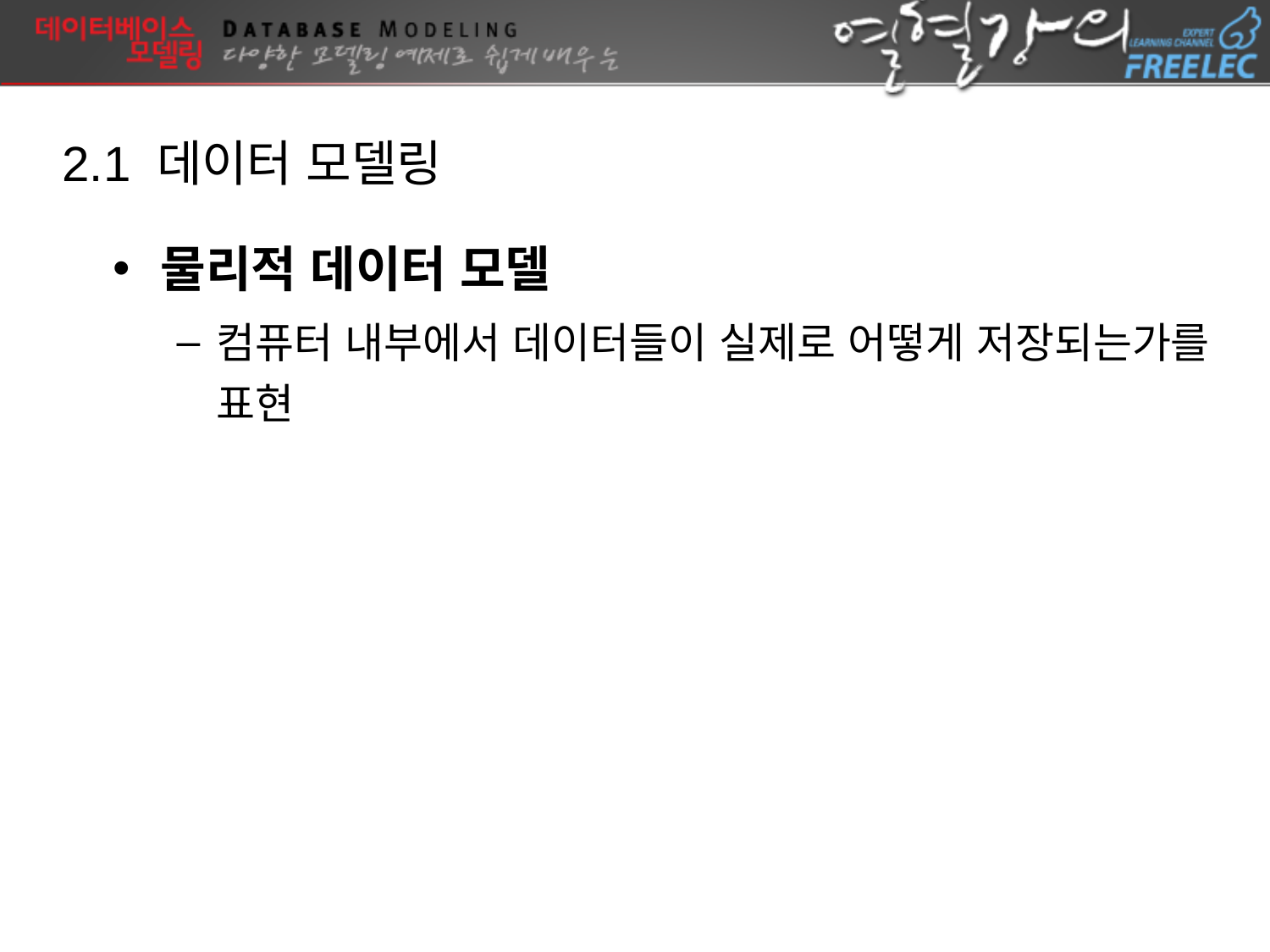

2.1 데이터 모델링
물리적 데이터 모델
컴퓨터 내부에서 데이터들이 실제로 어떻게 저장되는가를 표현